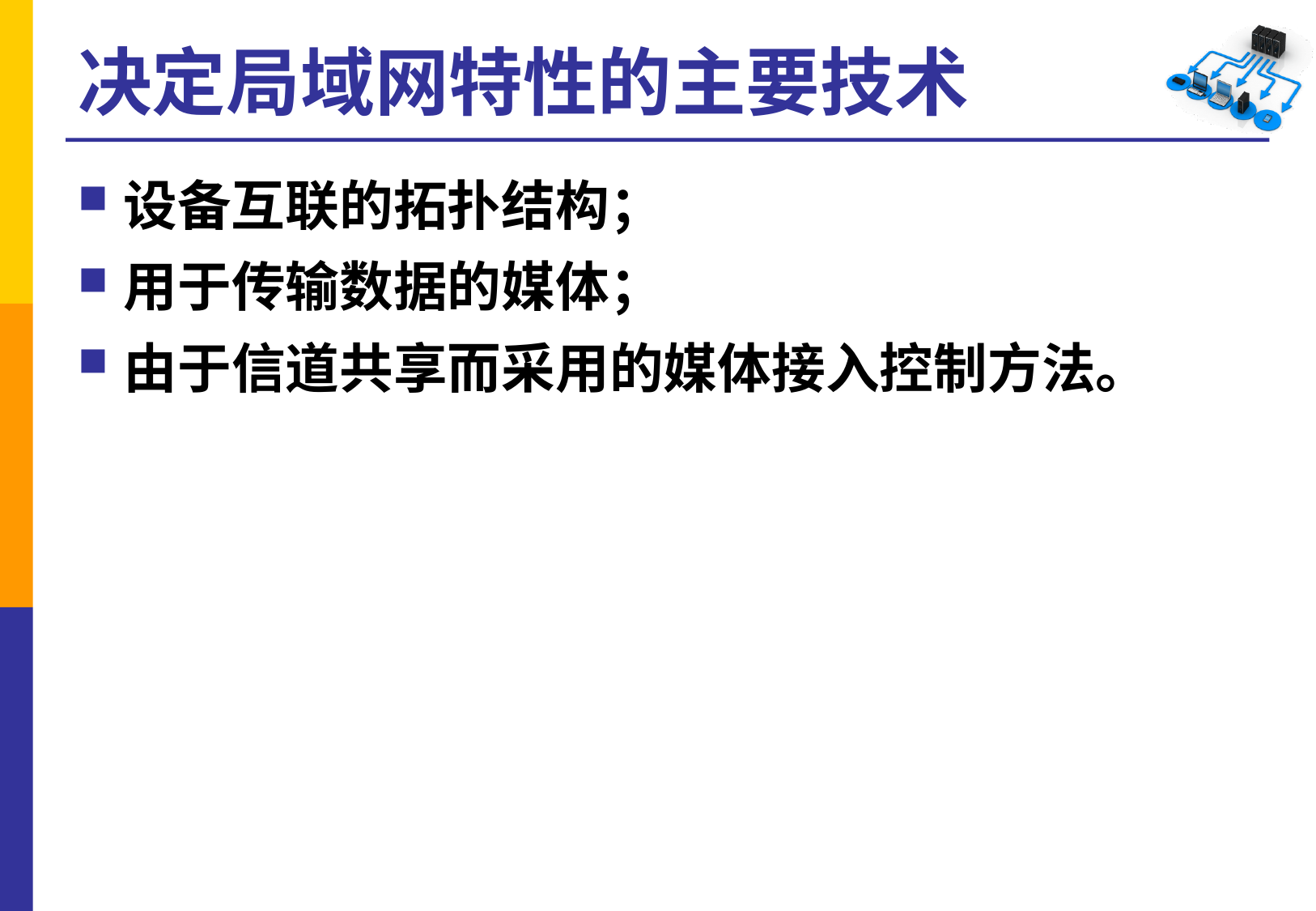

# 决定局域网特性的主要技术
设备互联的拓扑结构；
用于传输数据的媒体；
由于信道共享而采用的媒体接入控制方法。